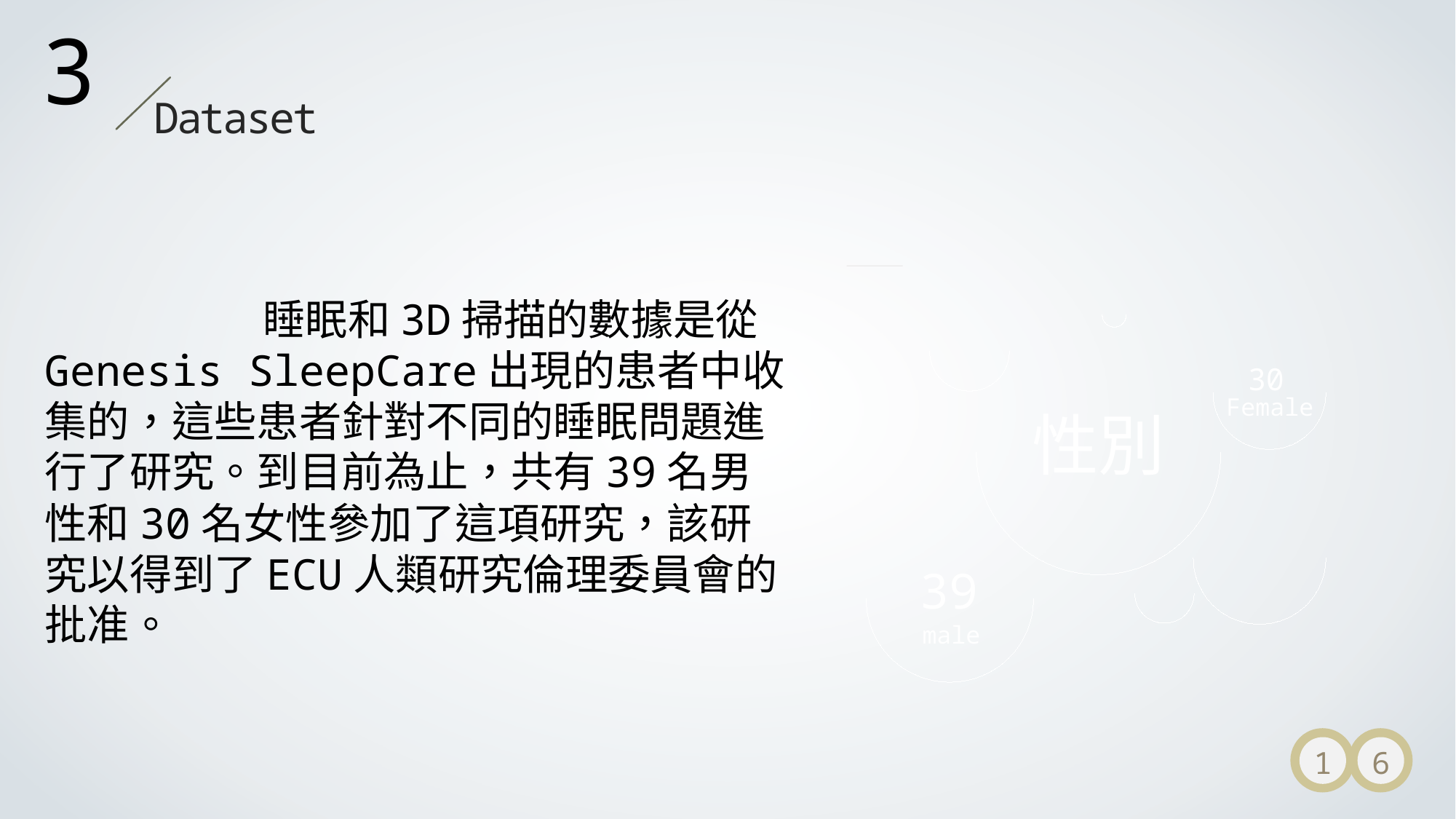

3
Dataset

30

Female
性別

39

male
   		睡眠和3D掃描的數據是從Genesis SleepCare出現的患者中收集的，這些患者針對不同的睡眠問題進行了研究。到目前為止，共有39名男性和30名女性參加了這項研究，該研究以得到了ECU人類研究倫理委員會的批准。

1

6